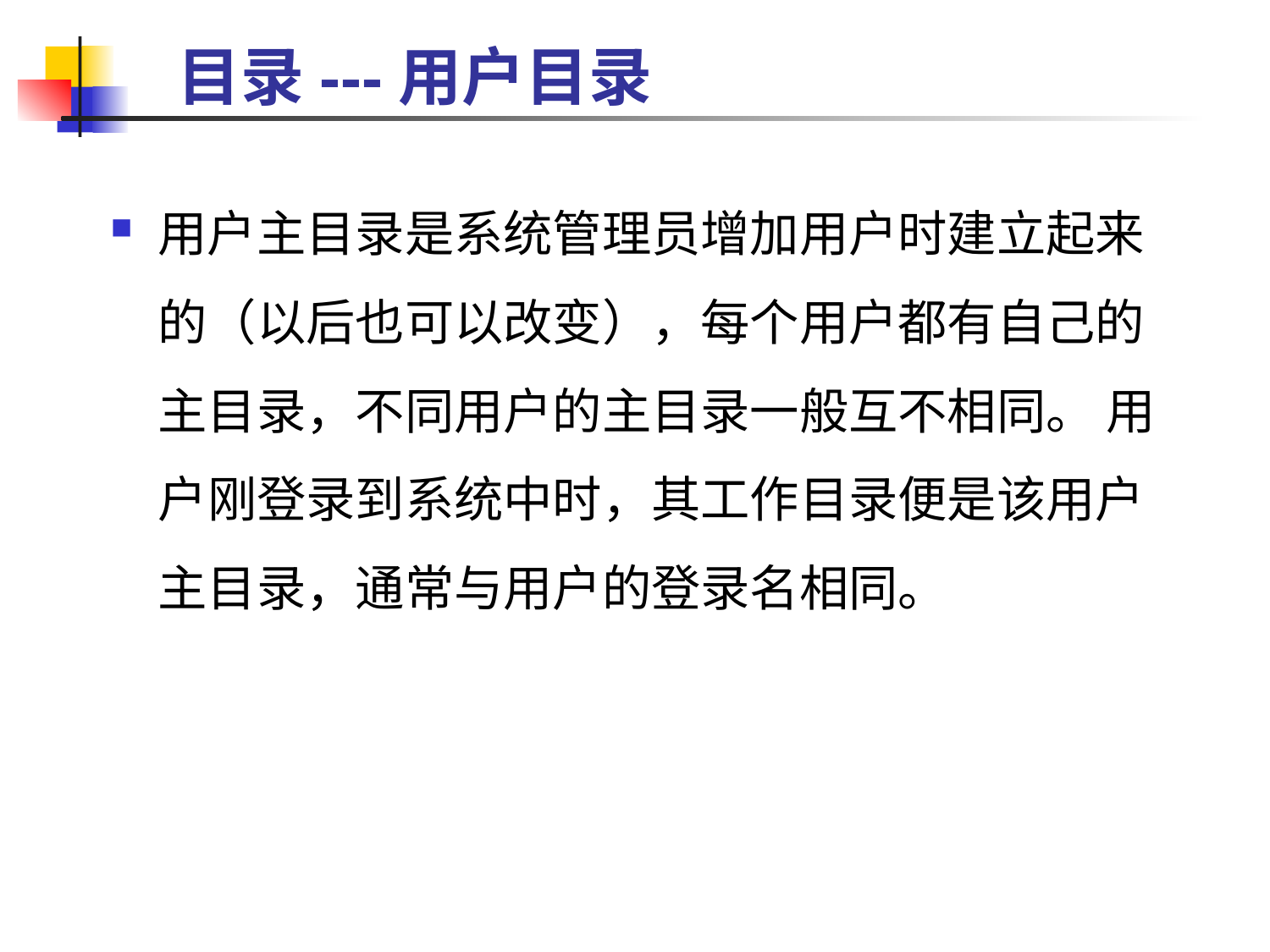

# 目录---用户目录
用户主目录是系统管理员增加用户时建立起来的（以后也可以改变），每个用户都有自己的主目录，不同用户的主目录一般互不相同。 用户刚登录到系统中时，其工作目录便是该用户主目录，通常与用户的登录名相同。